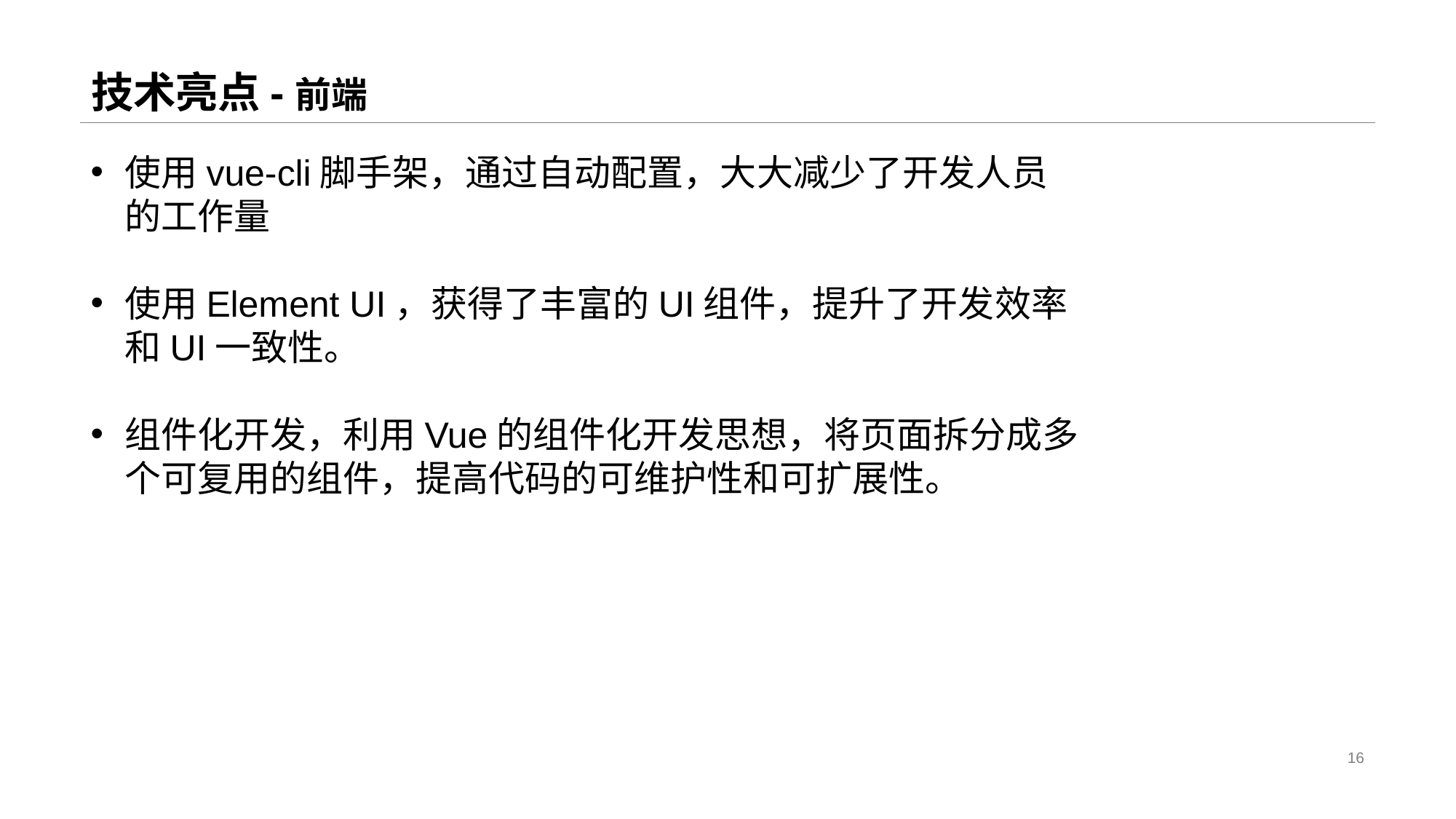

# 技术亮点-前端
使用vue-cli脚手架，通过自动配置，大大减少了开发人员的工作量

使用Element UI，获得了丰富的UI组件，提升了开发效率和UI一致性。

组件化开发，利用Vue的组件化开发思想，将页面拆分成多个可复用的组件，提高代码的可维护性和可扩展性。
16